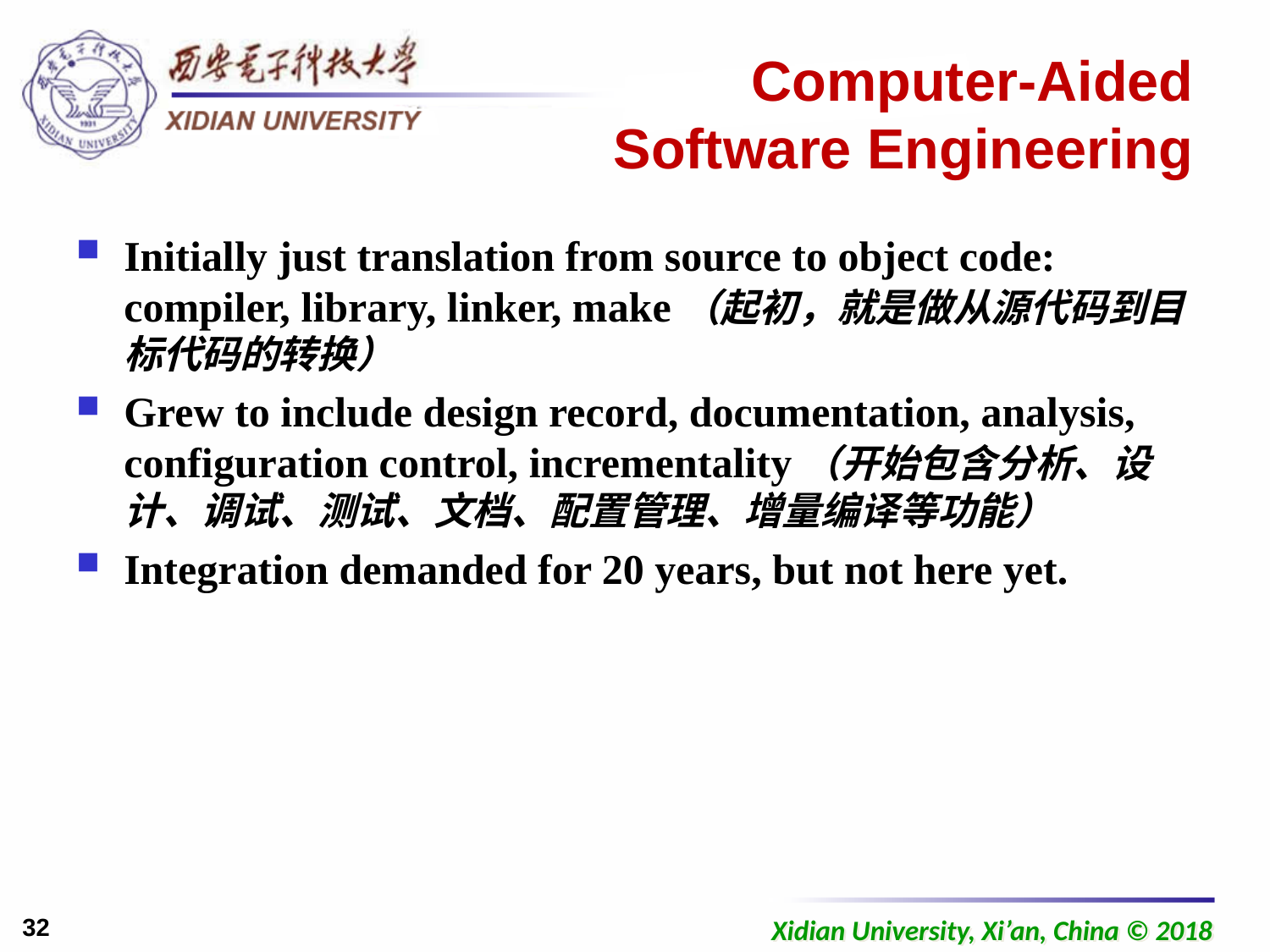

# Computer-Aided Software Engineering
Initially just translation from source to object code: compiler, library, linker, make（起初，就是做从源代码到目标代码的转换）
Grew to include design record, documentation, analysis, configuration control, incrementality（开始包含分析、设计、调试、测试、文档、配置管理、增量编译等功能）
Integration demanded for 20 years, but not here yet.